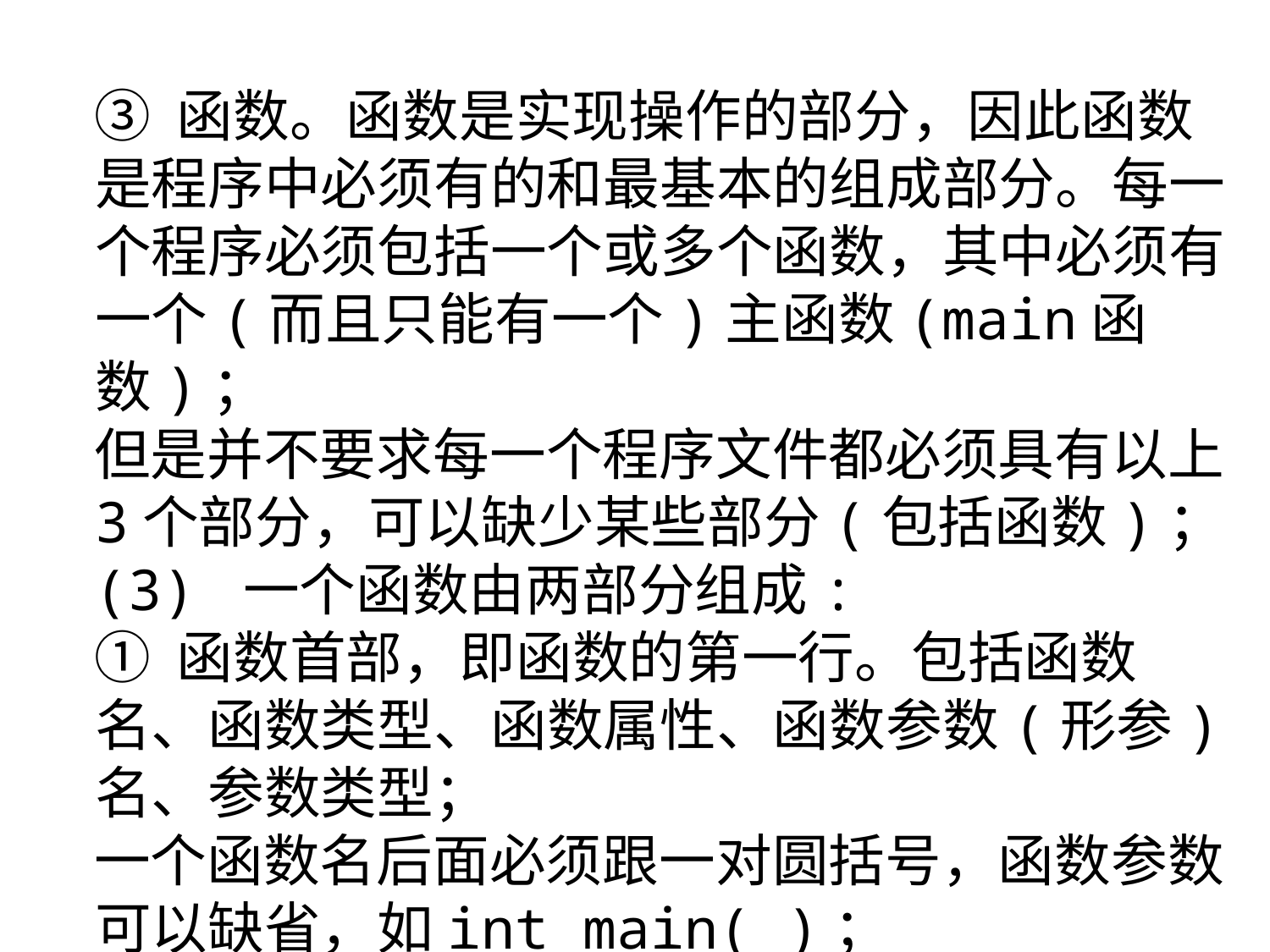

③ 函数。函数是实现操作的部分，因此函数是程序中必须有的和最基本的组成部分。每一个程序必须包括一个或多个函数，其中必须有一个(而且只能有一个)主函数(main函数)；
但是并不要求每一个程序文件都必须具有以上3个部分，可以缺少某些部分(包括函数)；
(3) 一个函数由两部分组成:
① 函数首部，即函数的第一行。包括函数名、函数类型、函数属性、函数参数(形参)名、参数类型；
一个函数名后面必须跟一对圆括号，函数参数可以缺省，如int main( )；